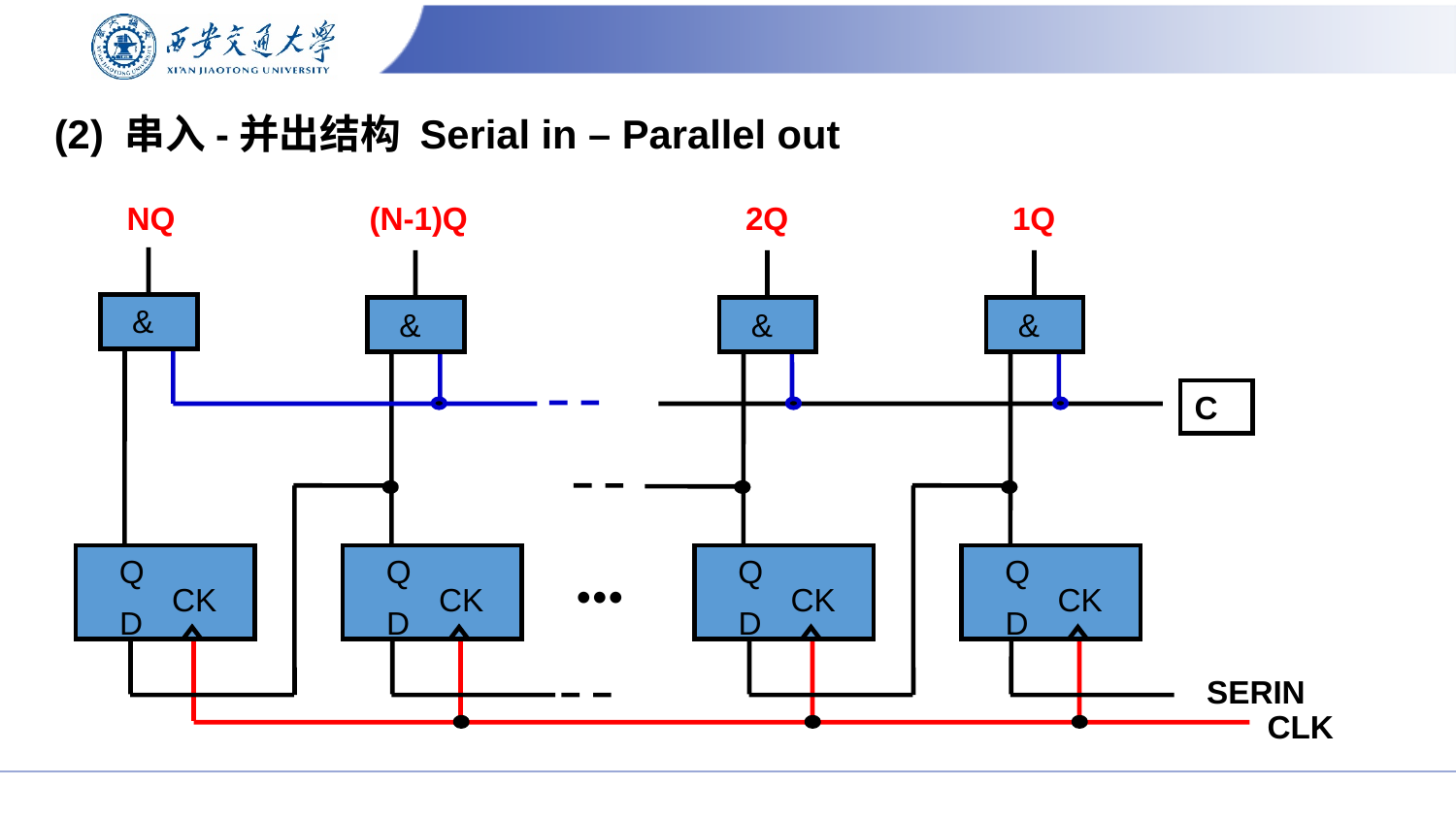

# (2) 串入-并出结构 Serial in – Parallel out
NQ
(N-1)Q
2Q
1Q

&

&

&

&

C

Q
Q
Q
Q
•••
CK
CK
CK
CK
D
D
D
D

SERIN

CLK